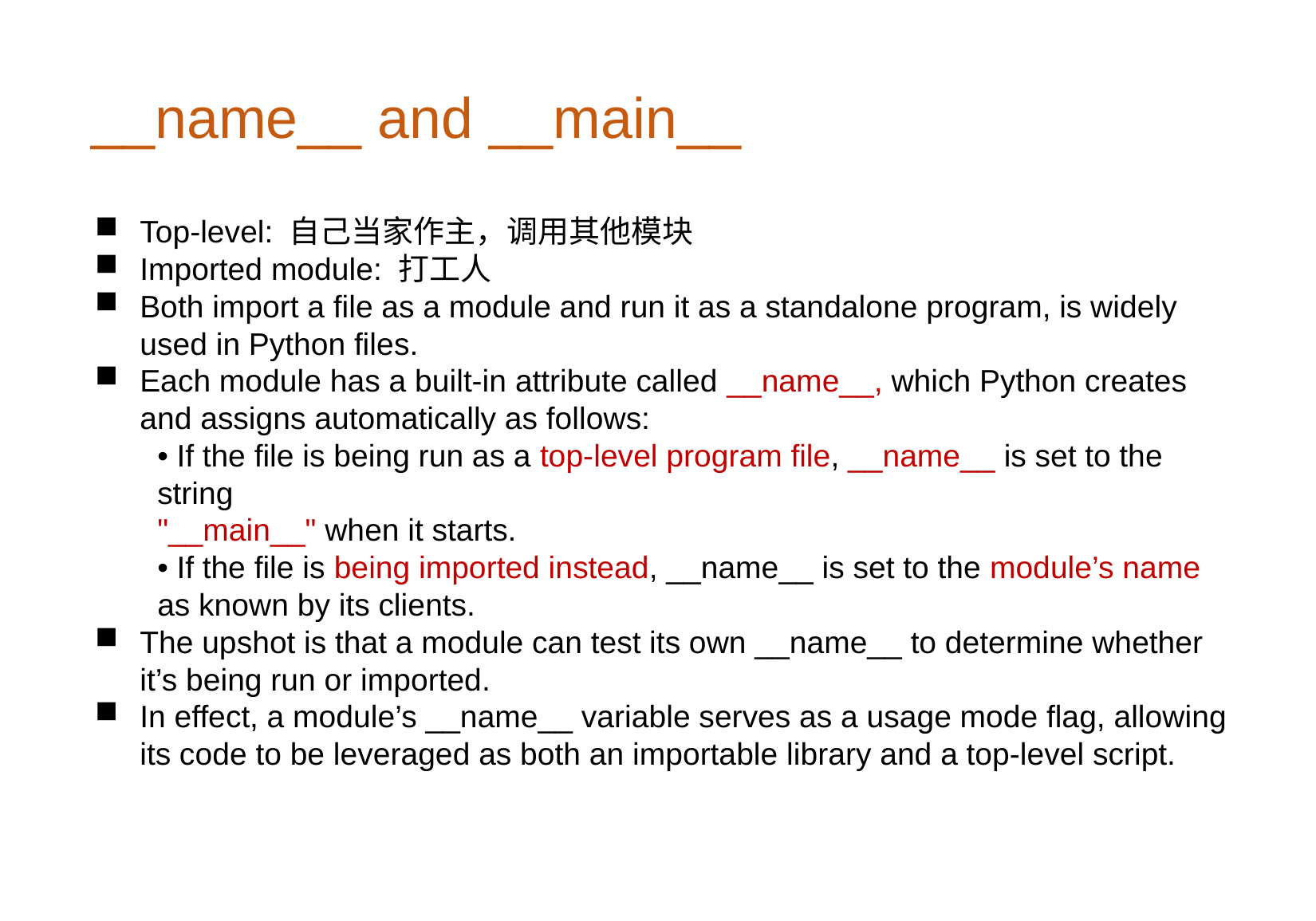

__name__ and __main__
Top-level: 自己当家作主，调用其他模块
Imported module: 打工人
Both import a file as a module and run it as a standalone program, is widely used in Python files.
Each module has a built-in attribute called __name__, which Python creates and assigns automatically as follows:
• If the file is being run as a top-level program file, __name__ is set to the string
"__main__" when it starts.
• If the file is being imported instead, __name__ is set to the module’s name as known by its clients.
The upshot is that a module can test its own __name__ to determine whether it’s being run or imported.
In effect, a module’s __name__ variable serves as a usage mode flag, allowing its code to be leveraged as both an importable library and a top-level script.